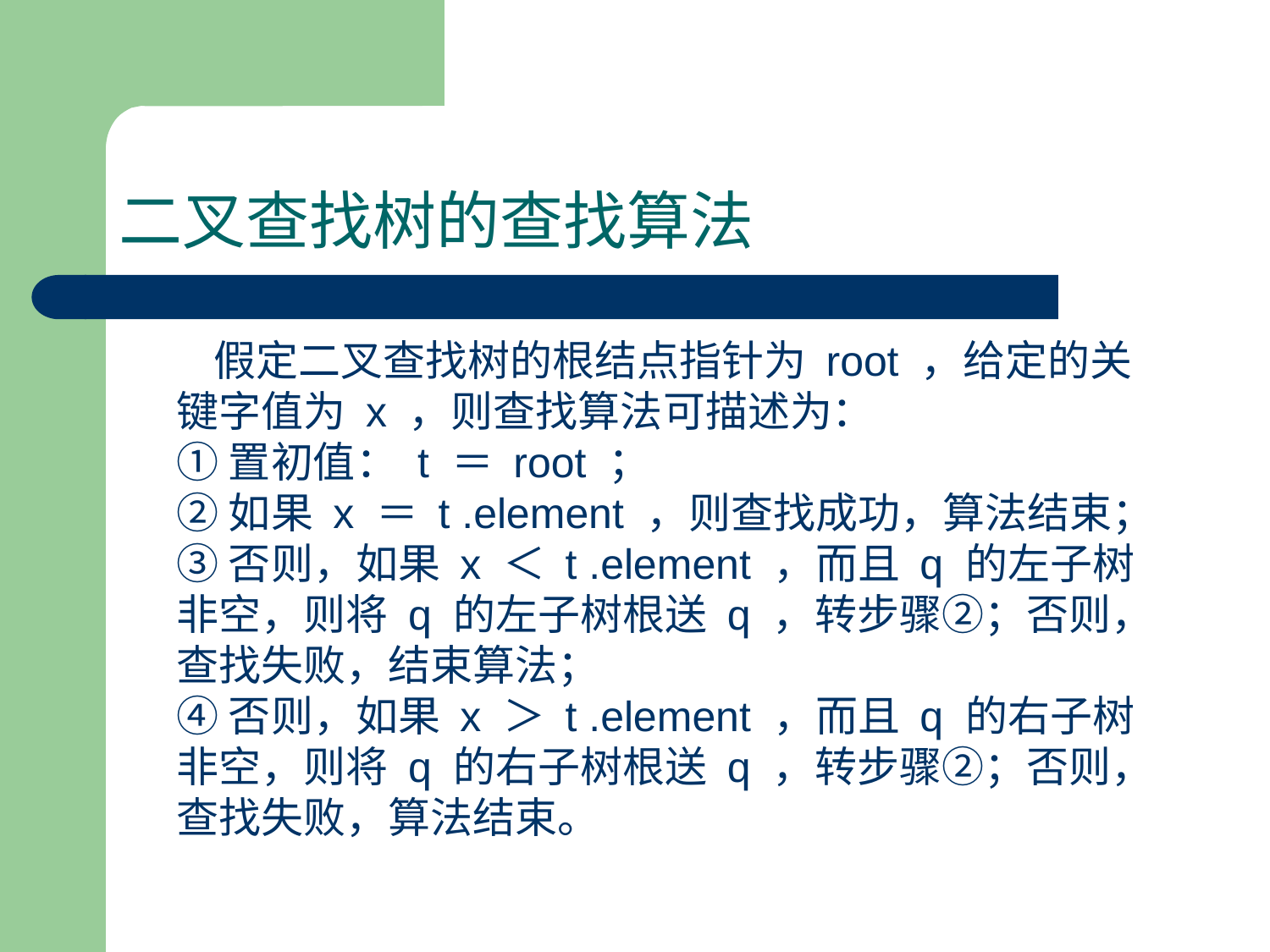

# 二叉查找树的查找算法
　　假定二叉查找树的根结点指针为 root ，给定的关键字值为 x ，则查找算法可描述为：
① 置初值： t ＝ root ；
② 如果 x ＝ t .element ，则查找成功，算法结束；
③ 否则，如果 x ＜ t .element ，而且 q 的左子树非空，则将 q 的左子树根送 q ，转步骤②；否则，查找失败，结束算法；
④ 否则，如果 x ＞ t .element ，而且 q 的右子树非空，则将 q 的右子树根送 q ，转步骤②；否则，查找失败，算法结束。